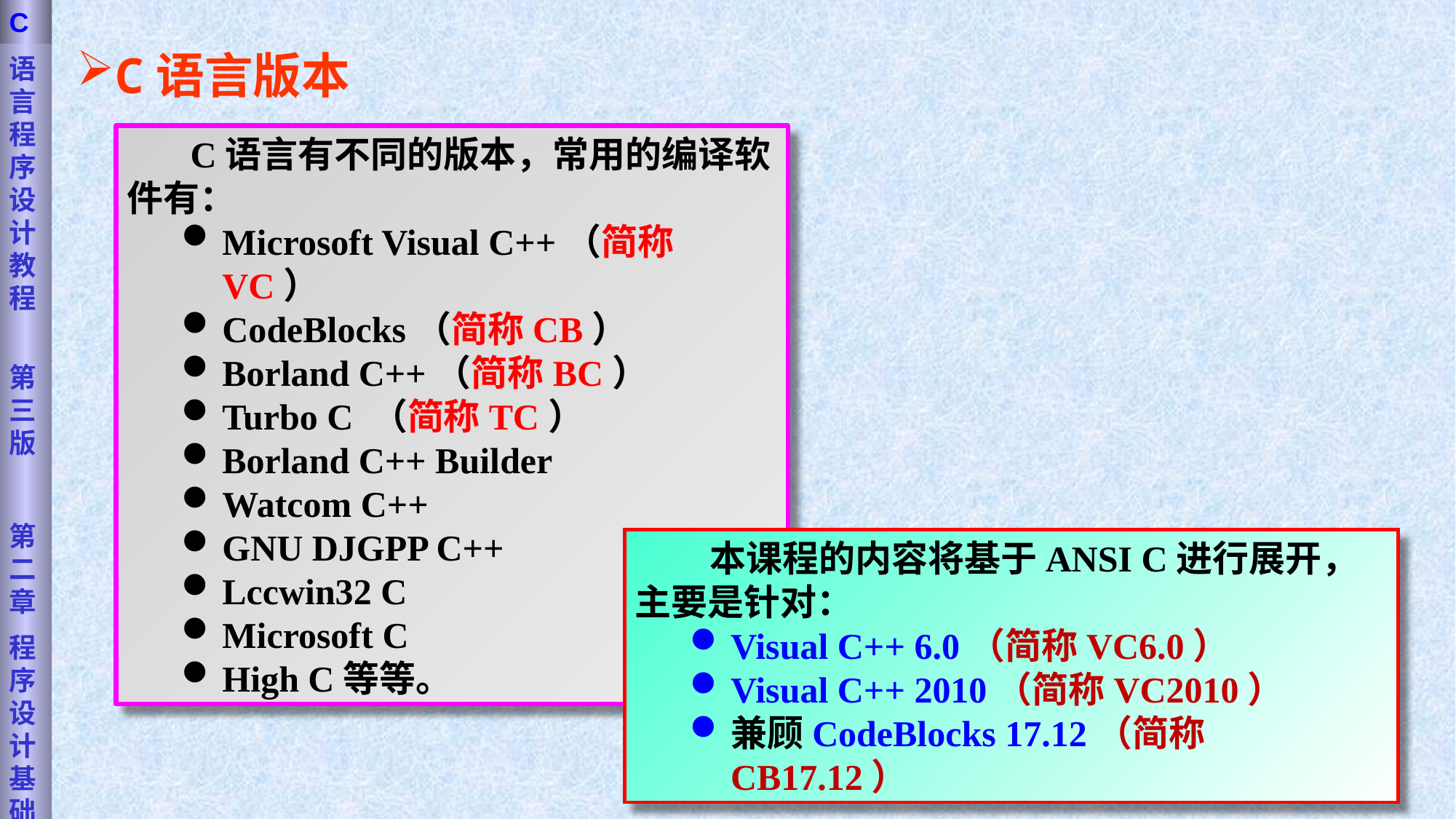

语言程序设计教程
第三版

第二章
程序设计基础
C
C语言版本
       C语言有不同的版本，常用的编译软件有：
Microsoft Visual C++（简称VC）
CodeBlocks（简称CB）
Borland C++（简称BC）
Turbo C （简称TC）
Borland C++ Builder
Watcom C++
GNU DJGPP C++
Lccwin32 C
Microsoft C
High C等等。
        本课程的内容将基于ANSI C进行展开，主要是针对：
Visual C++ 6.0（简称VC6.0）
Visual C++ 2010（简称VC2010）
兼顾CodeBlocks 17.12（简称CB17.12）